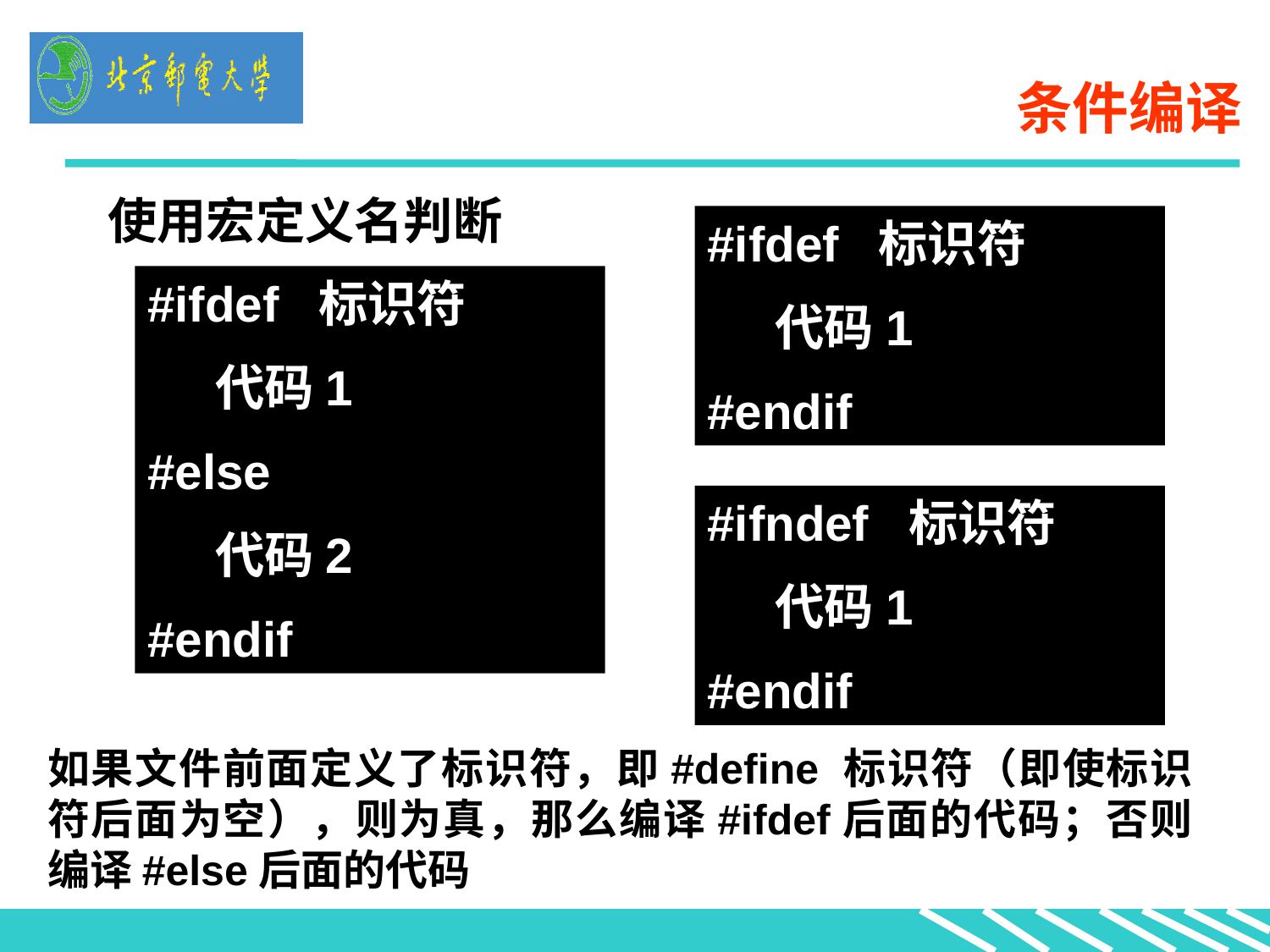

# 条件编译
使用宏定义名判断
#ifdef  标识符
     代码1
#endif
#ifdef  标识符
     代码1
#else
     代码2
#endif
#ifndef  标识符
     代码1
#endif
如果文件前面定义了标识符，即#define 标识符（即使标识符后面为空），则为真，那么编译#ifdef后面的代码；否则编译#else后面的代码